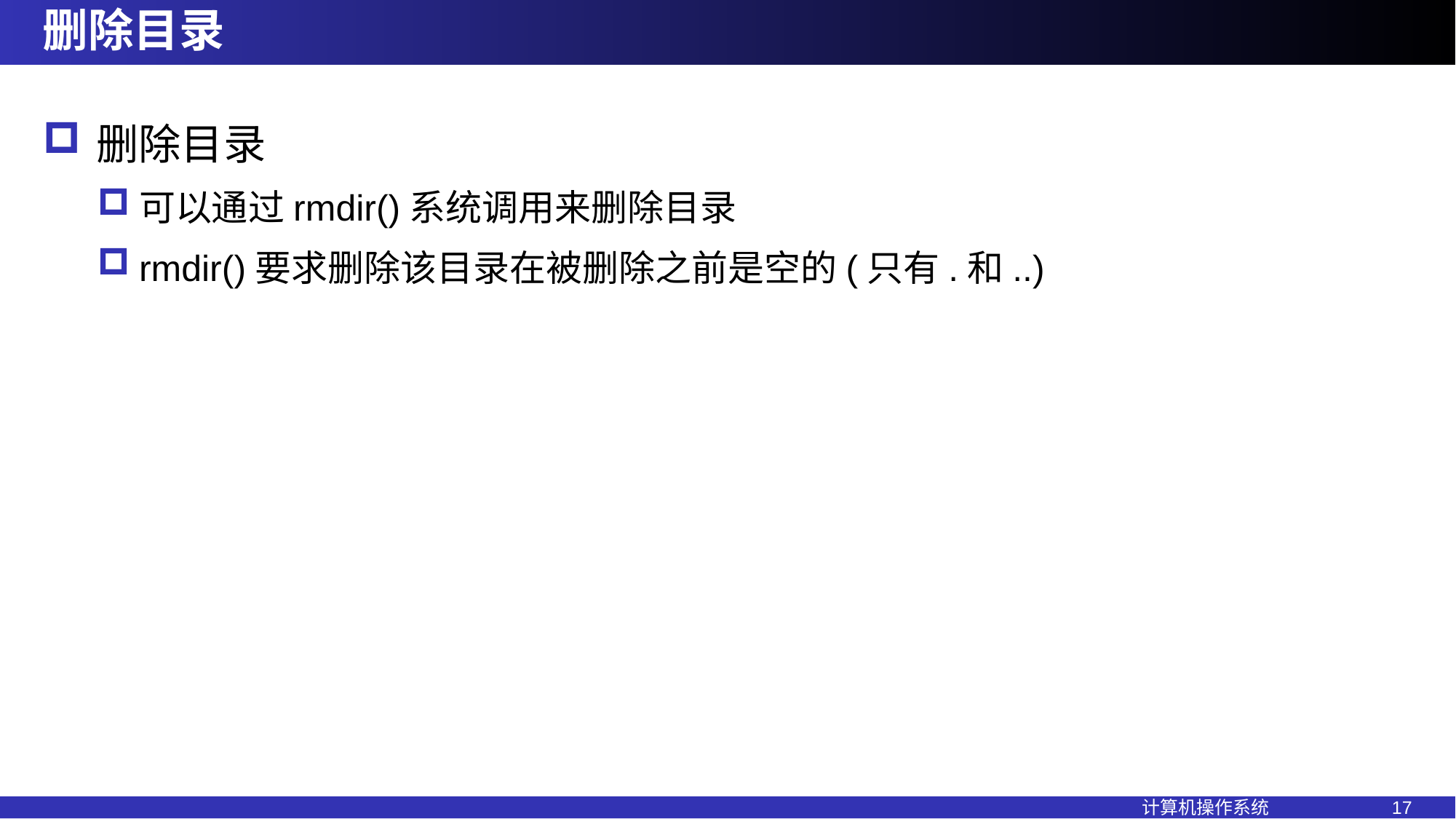

# 删除目录
删除目录
可以通过rmdir()系统调用来删除目录
rmdir()要求删除该目录在被删除之前是空的(只有.和..)
计算机操作系统                     17